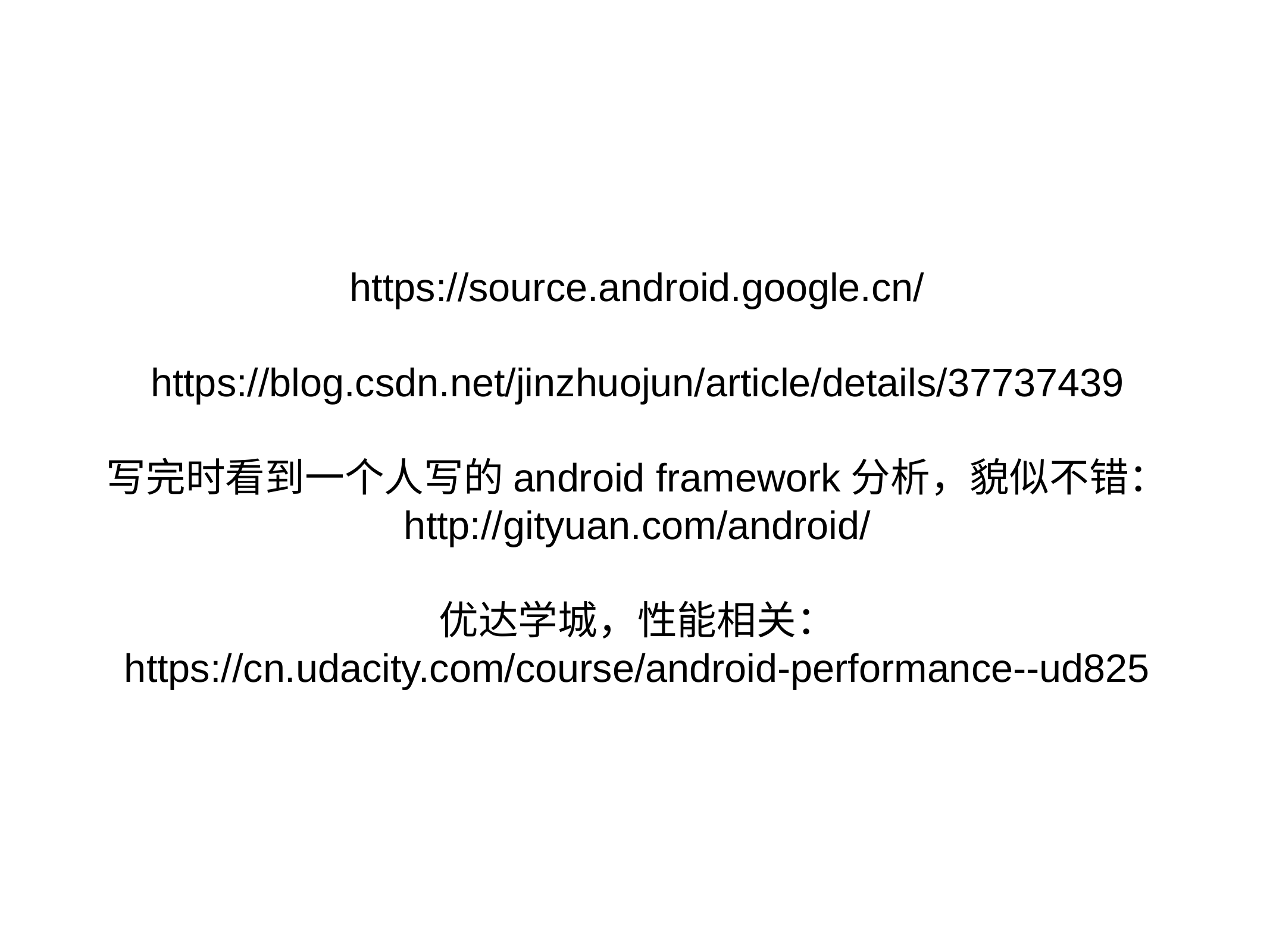

# https://source.android.google.cn/ https://blog.csdn.net/jinzhuojun/article/details/37737439 写完时看到一个人写的android framework分析，貌似不错： http://gityuan.com/android/ 优达学城，性能相关： https://cn.udacity.com/course/android-performance--ud825